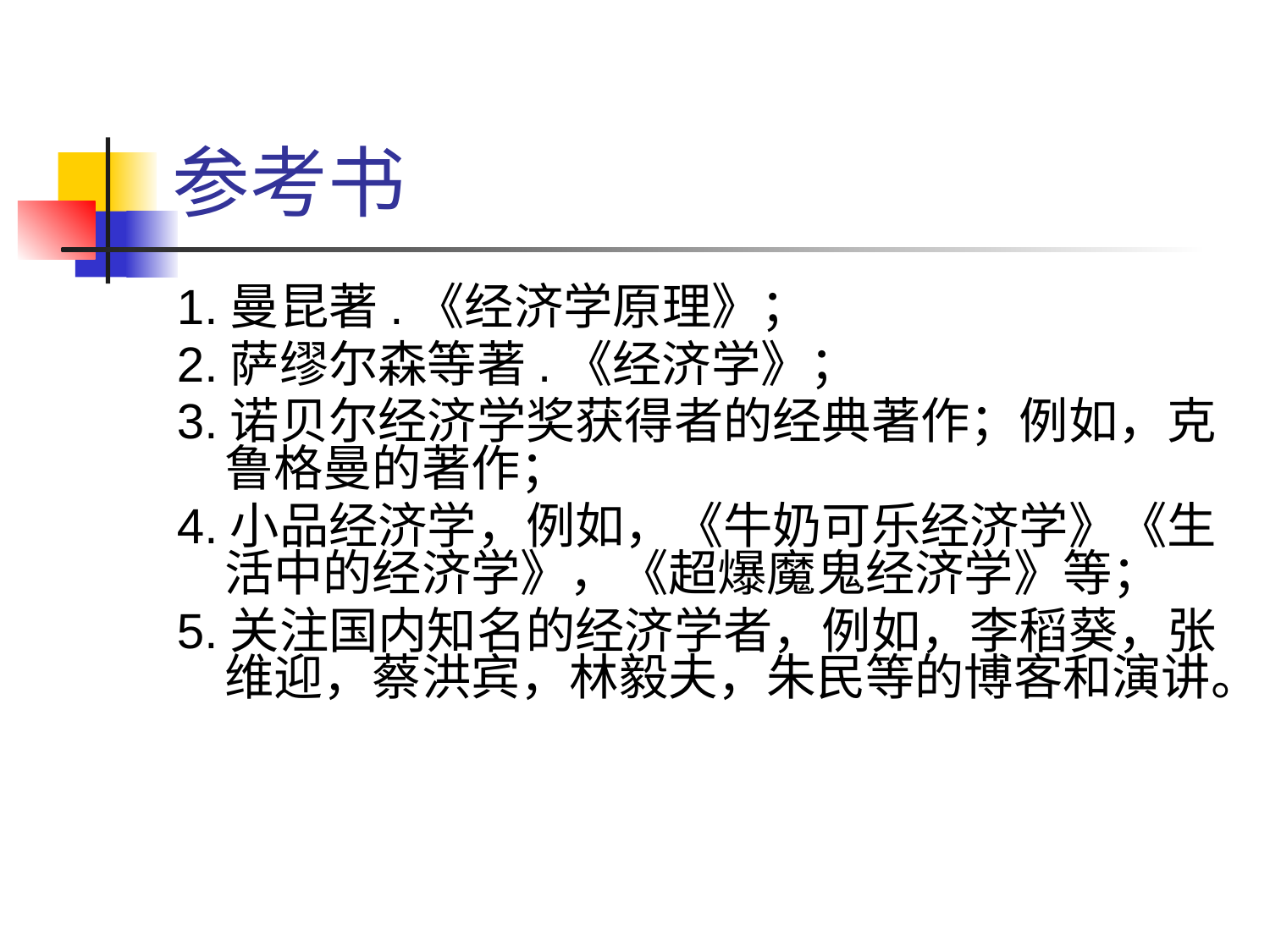

# 参考书
1.曼昆著.《经济学原理》；
2.萨缪尔森等著.《经济学》；
3.诺贝尔经济学奖获得者的经典著作；例如，克鲁格曼的著作；
4.小品经济学，例如，《牛奶可乐经济学》《生活中的经济学》，《超爆魔鬼经济学》等；
5.关注国内知名的经济学者，例如，李稻葵，张维迎，蔡洪宾，林毅夫，朱民等的博客和演讲。